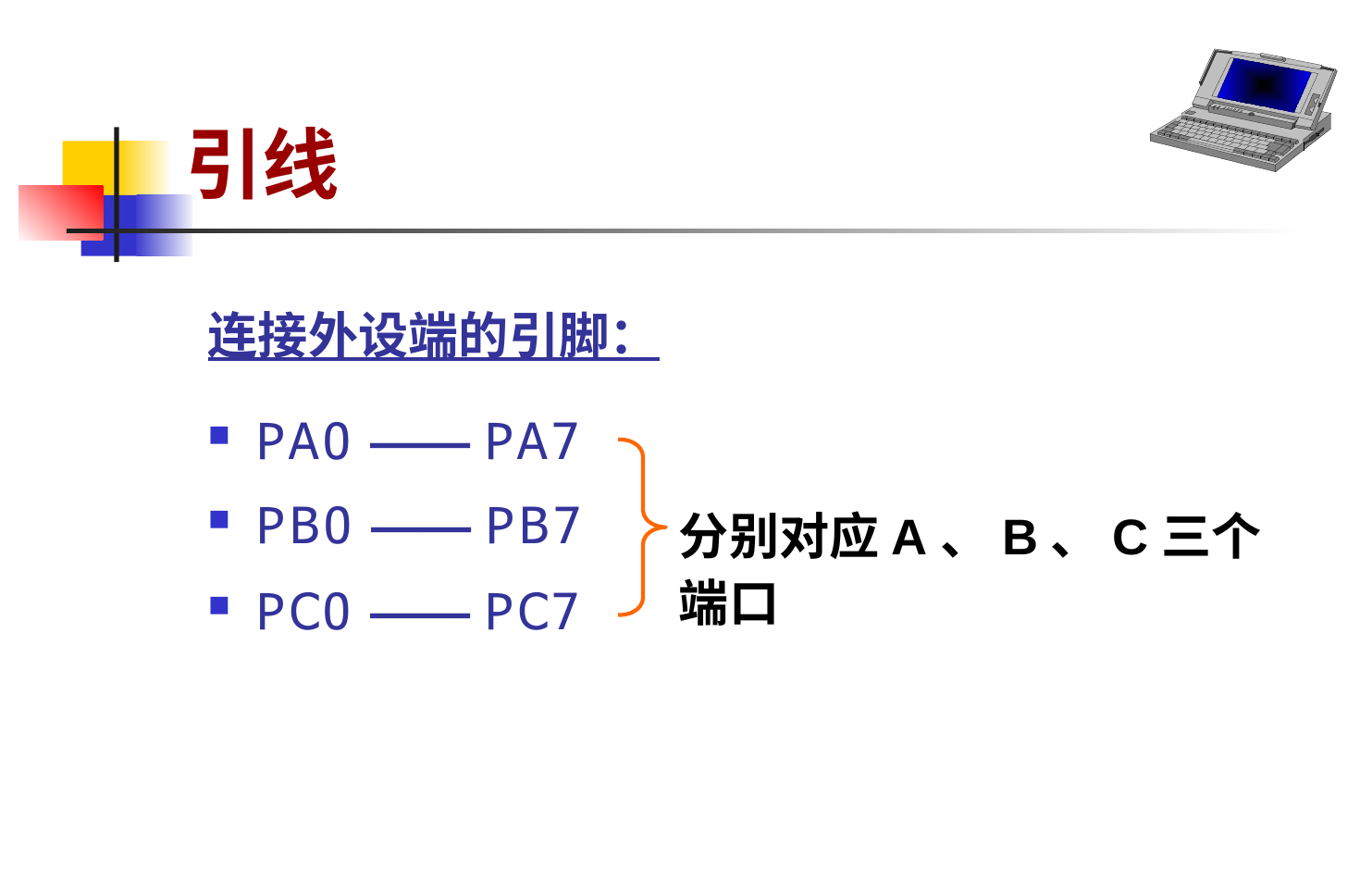

# 引线
连接外设端的引脚：
PA0 —— PA7
PB0 —— PB7
PC0 —— PC7

分别对应A、B、C三个端口
53